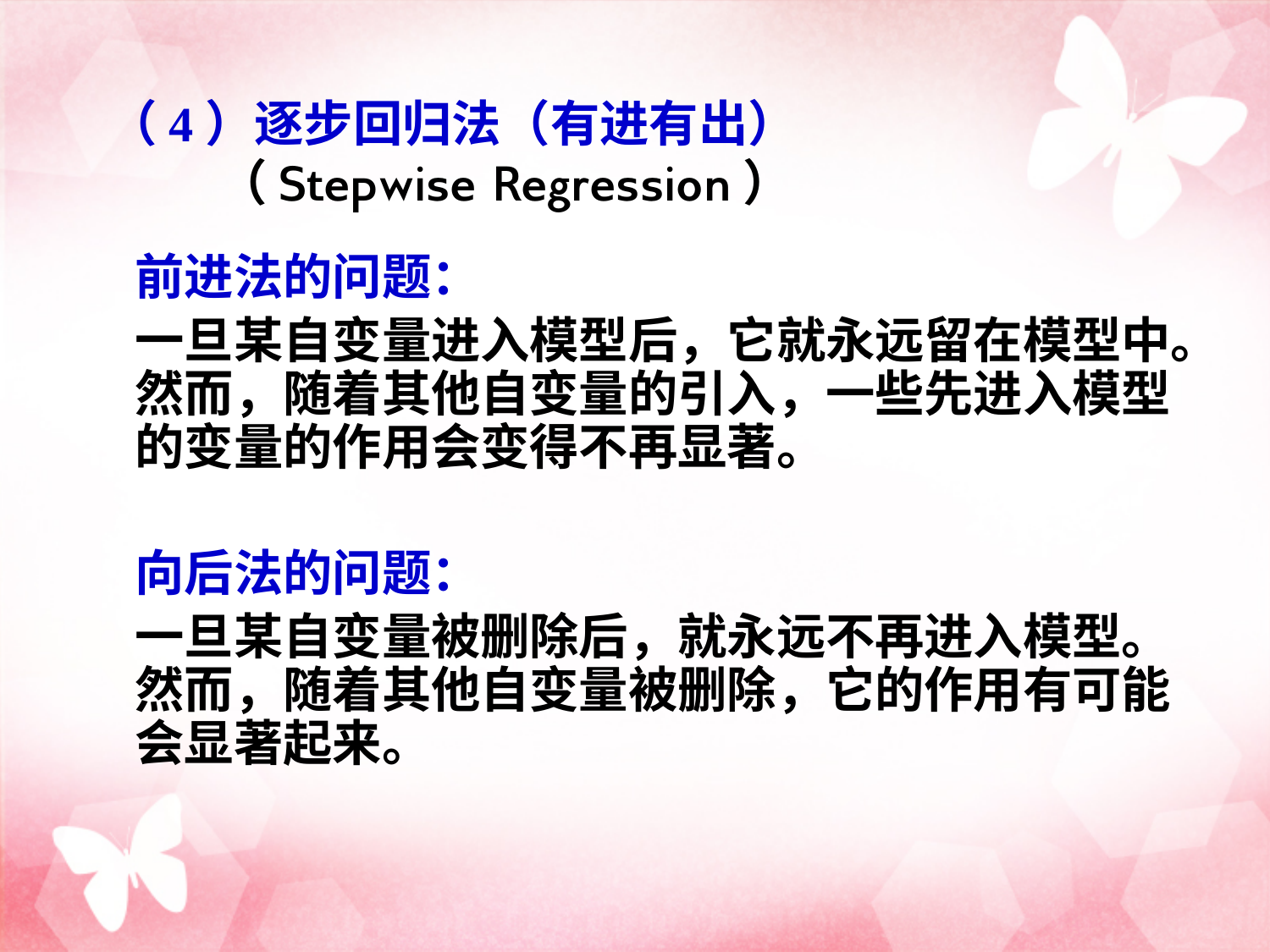

（4）逐步回归法（有进有出）
（Stepwise Regression）
前进法的问题：
一旦某自变量进入模型后，它就永远留在模型中。然而，随着其他自变量的引入，一些先进入模型的变量的作用会变得不再显著。

向后法的问题：
一旦某自变量被删除后，就永远不再进入模型。然而，随着其他自变量被删除，它的作用有可能会显著起来。